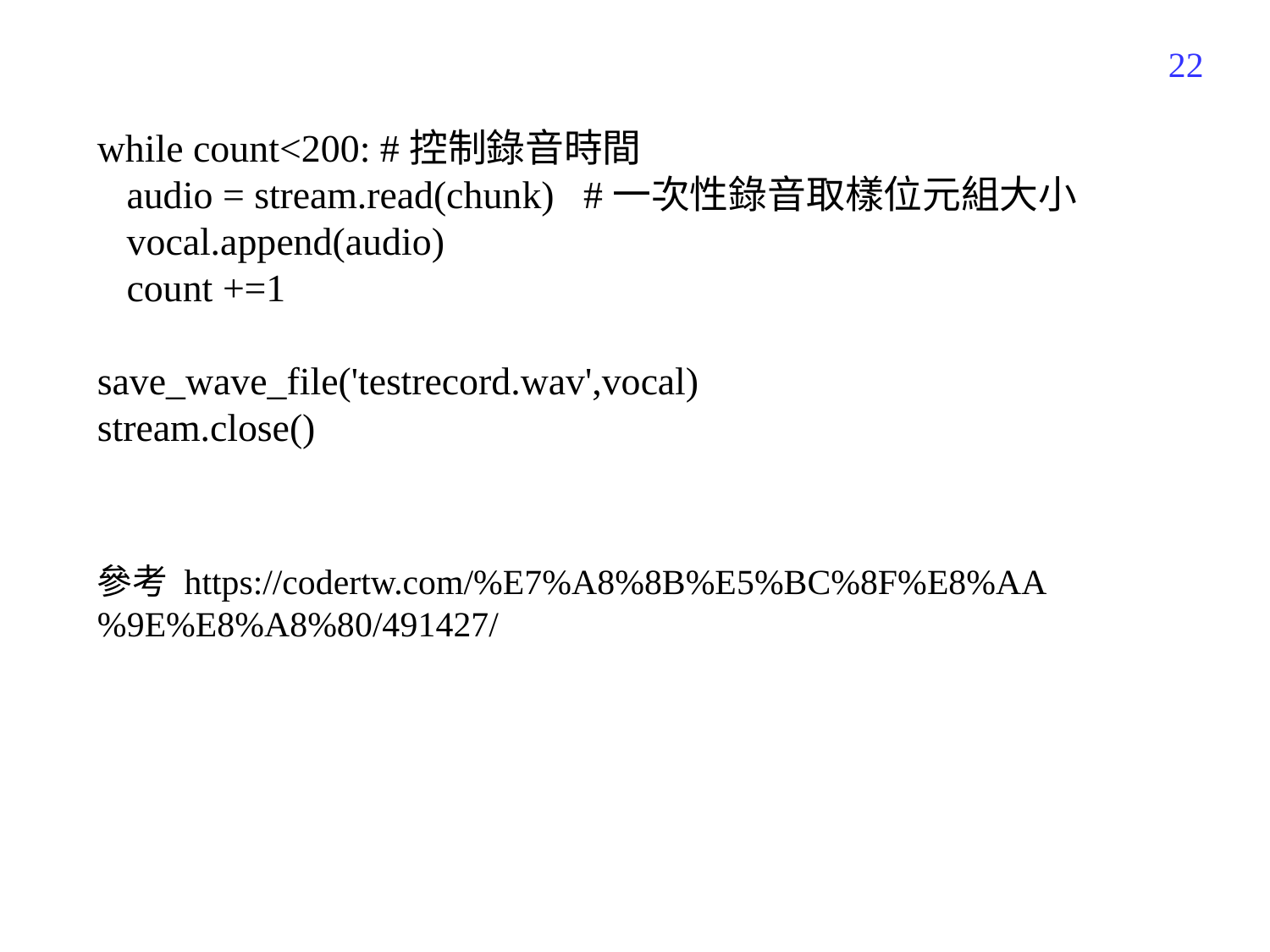

22
while count<200: #控制錄音時間
   audio = stream.read(chunk)   #一次性錄音取樣位元組大小
   vocal.append(audio)
   count +=1

save_wave_file('testrecord.wav',vocal)
stream.close()

參考 https://codertw.com/%E7%A8%8B%E5%BC%8F%E8%AA%9E%E8%A8%80/491427/